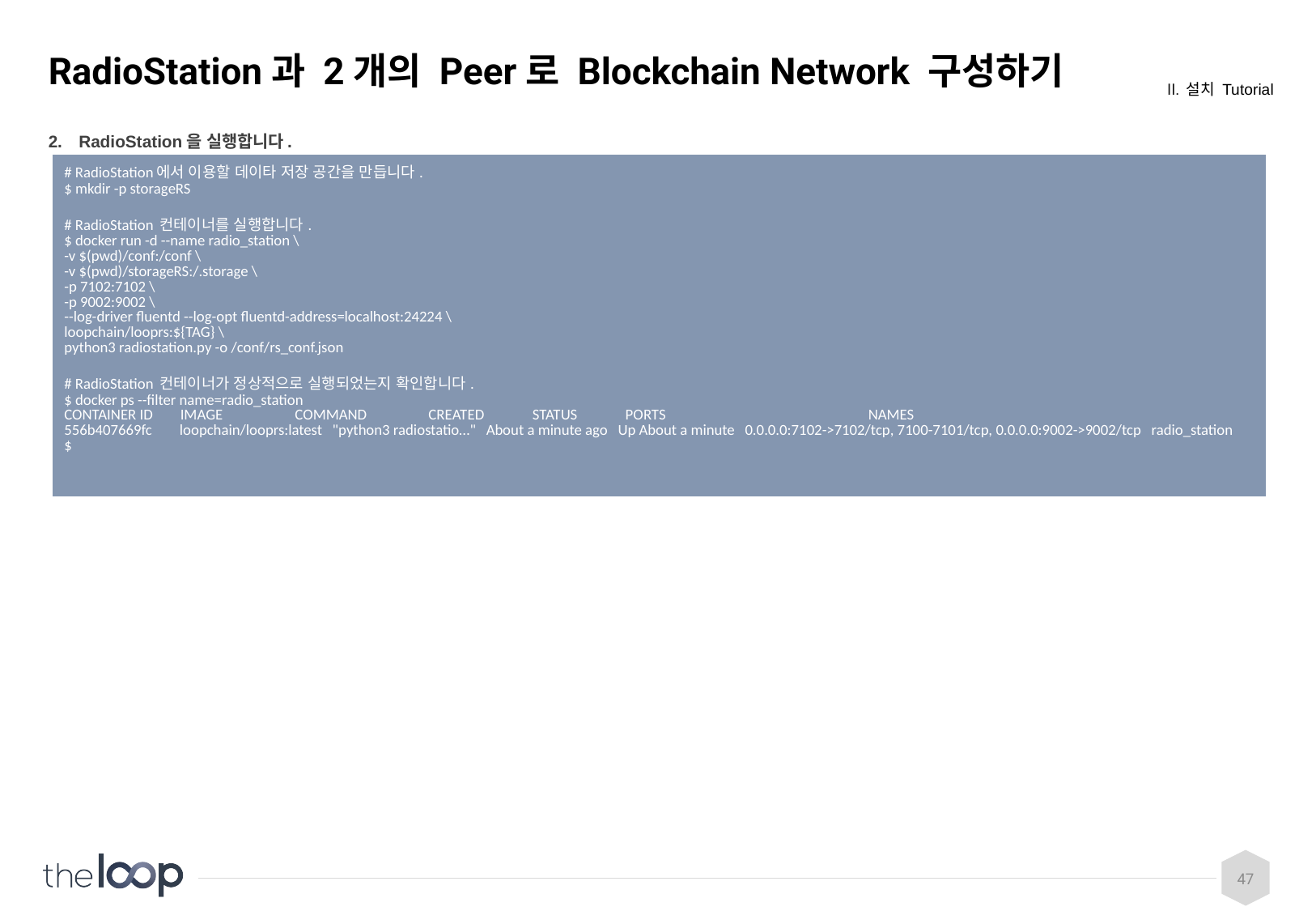

# RadioStation과 2개의 Peer로 Blockchain Network 구성하기
II. 설치 Tutorial

RadioStation을 실행합니다.

| # RadioStation에서 이용할 데이타 저장 공간을 만듭니다. $ mkdir -p storageRS # RadioStation 컨테이너를 실행합니다. $ docker run -d --name radio\_station \ -v $(pwd)/conf:/conf \ -v $(pwd)/storageRS:/.storage \ -p 7102:7102 \ -p 9002:9002 \ --log-driver fluentd --log-opt fluentd-address=localhost:24224 \ loopchain/looprs:${TAG} \ python3 radiostation.py -o /conf/rs\_conf.json # RadioStation 컨테이너가 정상적으로 실행되었는지 확인합니다. $ docker ps --filter name=radio\_station CONTAINER ID IMAGE COMMAND CREATED STATUS PORTS NAMES 556b407669fc loopchain/looprs:latest "python3 radiostatio…" About a minute ago Up About a minute 0.0.0.0:7102->7102/tcp, 7100-7101/tcp, 0.0.0.0:9002->9002/tcp radio\_station $ |
| --- |
47